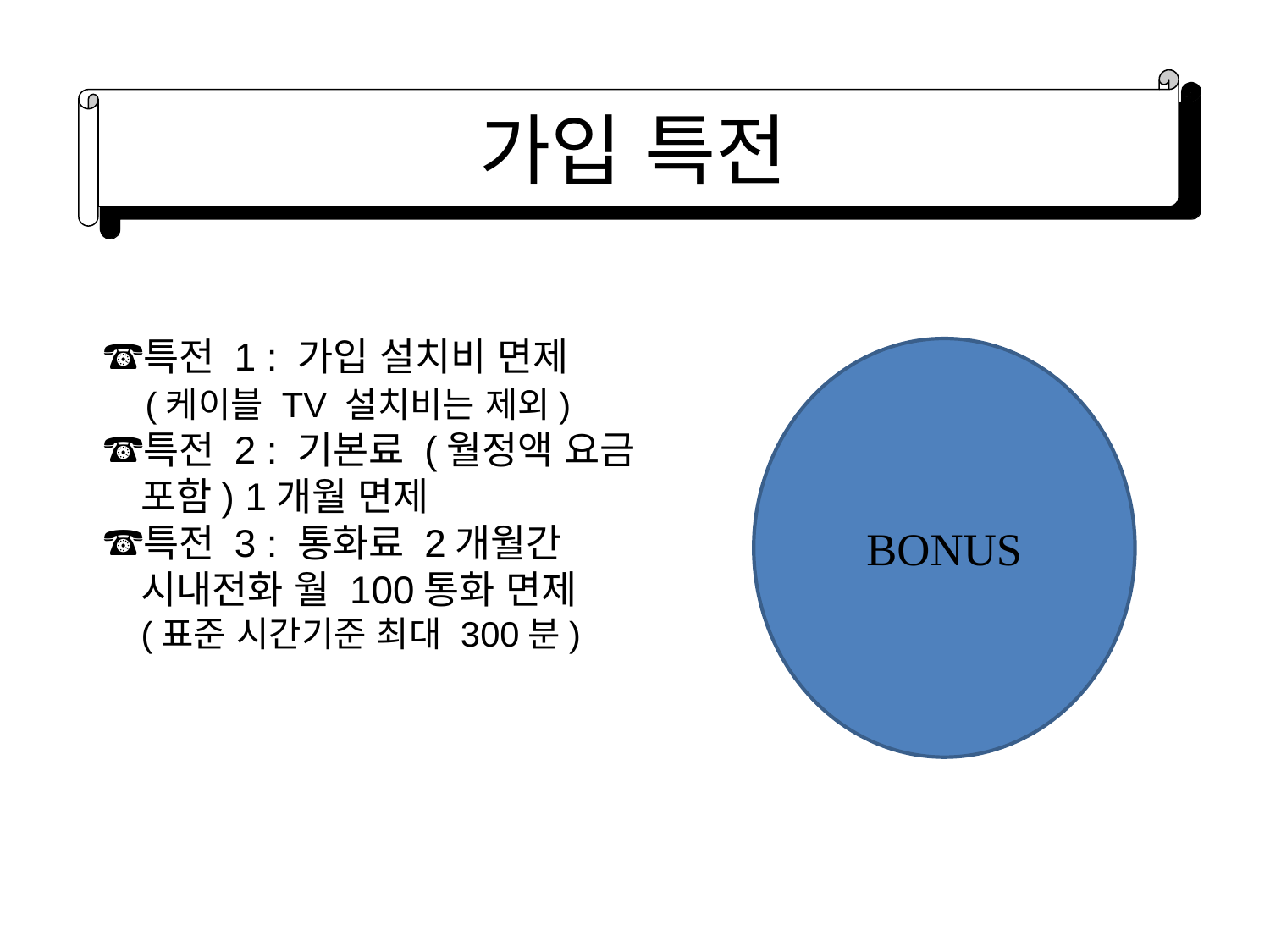

가입 특전
특전 1 : 가입 설치비 면제
   (케이블 TV 설치비는 제외)
특전 2 : 기본료 (월정액 요금 포함) 1개월 면제
특전 3 : 통화료 2개월간 시내전화 월 100통화 면제
(표준 시간기준 최대 300분)
BONUS